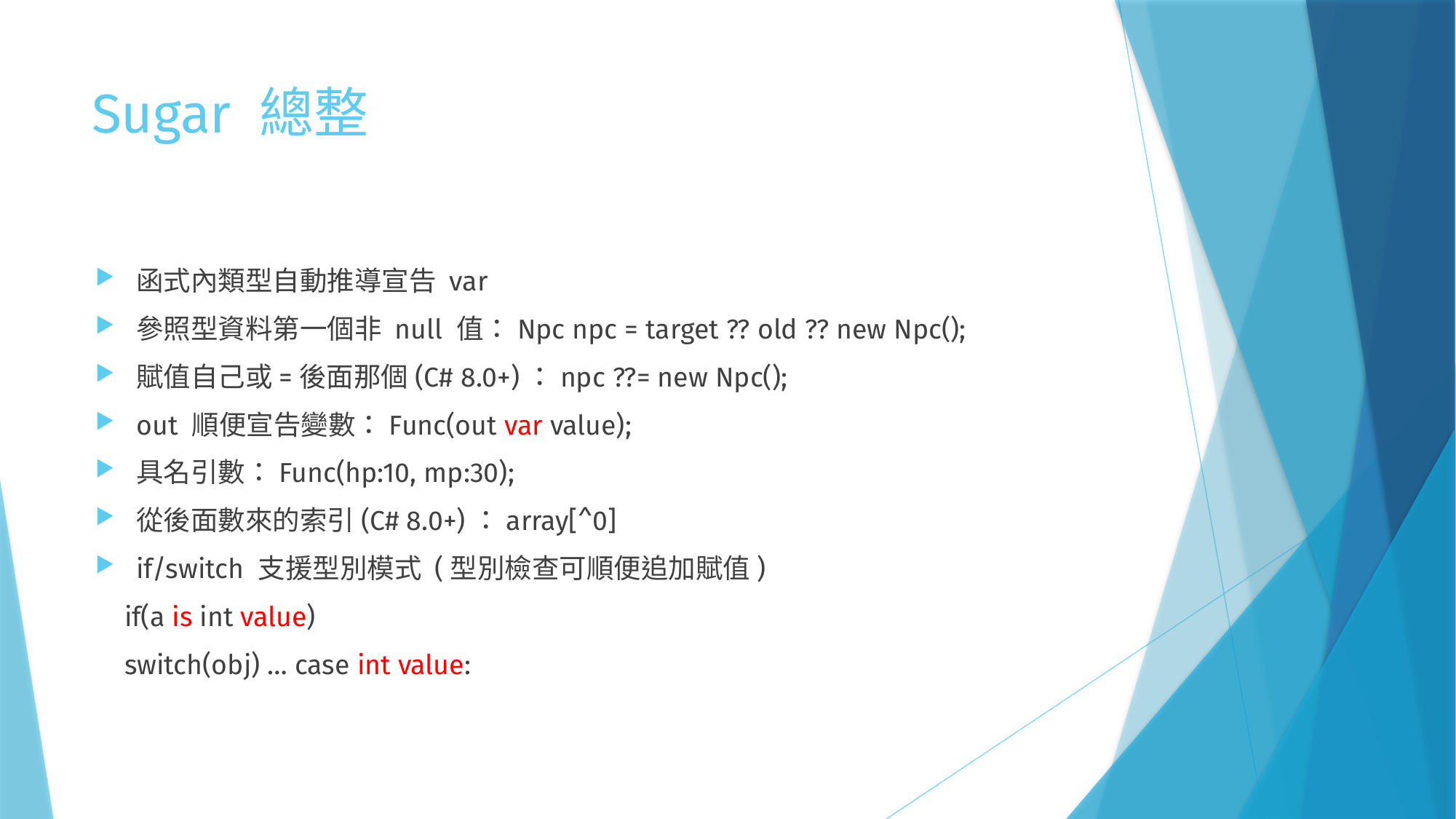

# Sugar 總整
函式內類型自動推導宣告 var
參照型資料第一個非 null 值：Npc npc = target ?? old ?? new Npc();
賦值自己或=後面那個(C# 8.0+)：npc ??= new Npc();
out 順便宣告變數：Func(out var value);
具名引數：Func(hp:10, mp:30);
從後面數來的索引(C# 8.0+)：array[^0]
if/switch 支援型別模式 (型別檢查可順便追加賦值)
    if(a is int value)
    switch(obj) … case int value: